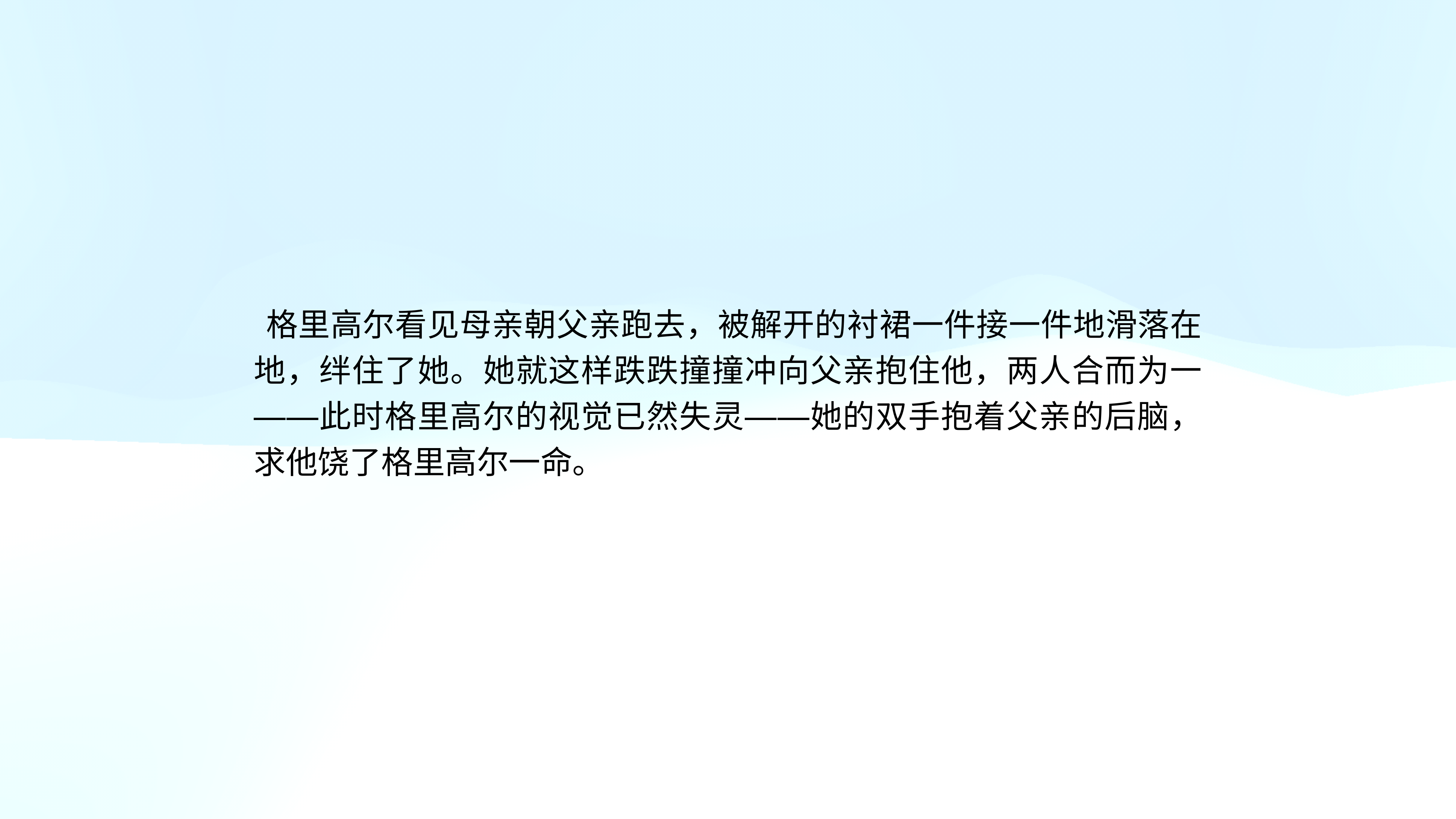

格里高尔看见母亲朝父亲跑去，被解开的衬裙一件接一件地滑落在地，绊住了她。她就这样跌跌撞撞冲向父亲抱住他，两人合而为一——此时格里高尔的视觉已然失灵——她的双手抱着父亲的后脑，求他饶了格里高尔一命。